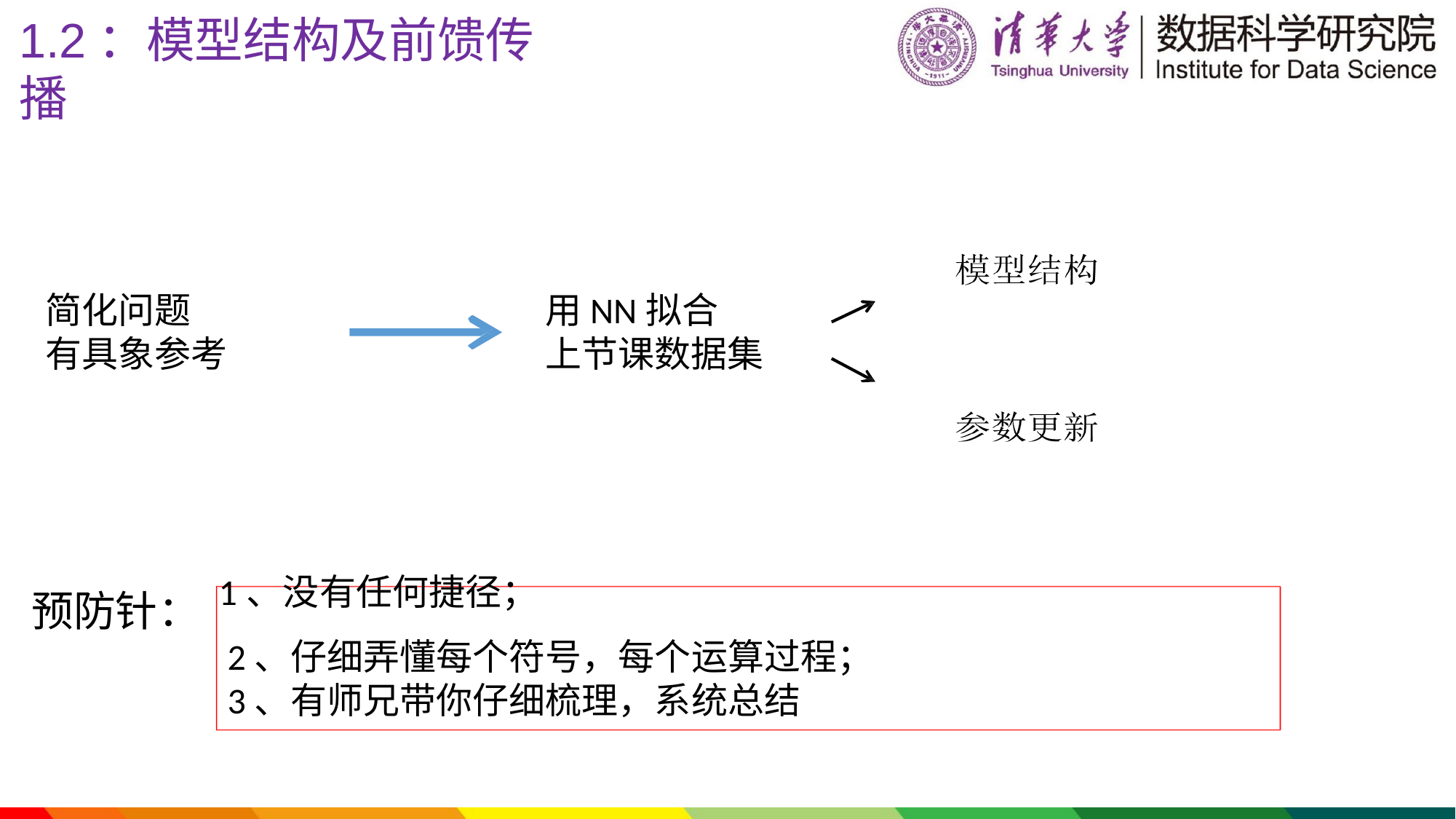

# 1.2：模型结构及前馈传播

简化问题 有具象参考
用NN拟合
上节课数据集

预防针：1、没有任何捷径；
2、仔细弄懂每个符号，每个运算过程；
3、有师兄带你仔细梳理，系统总结